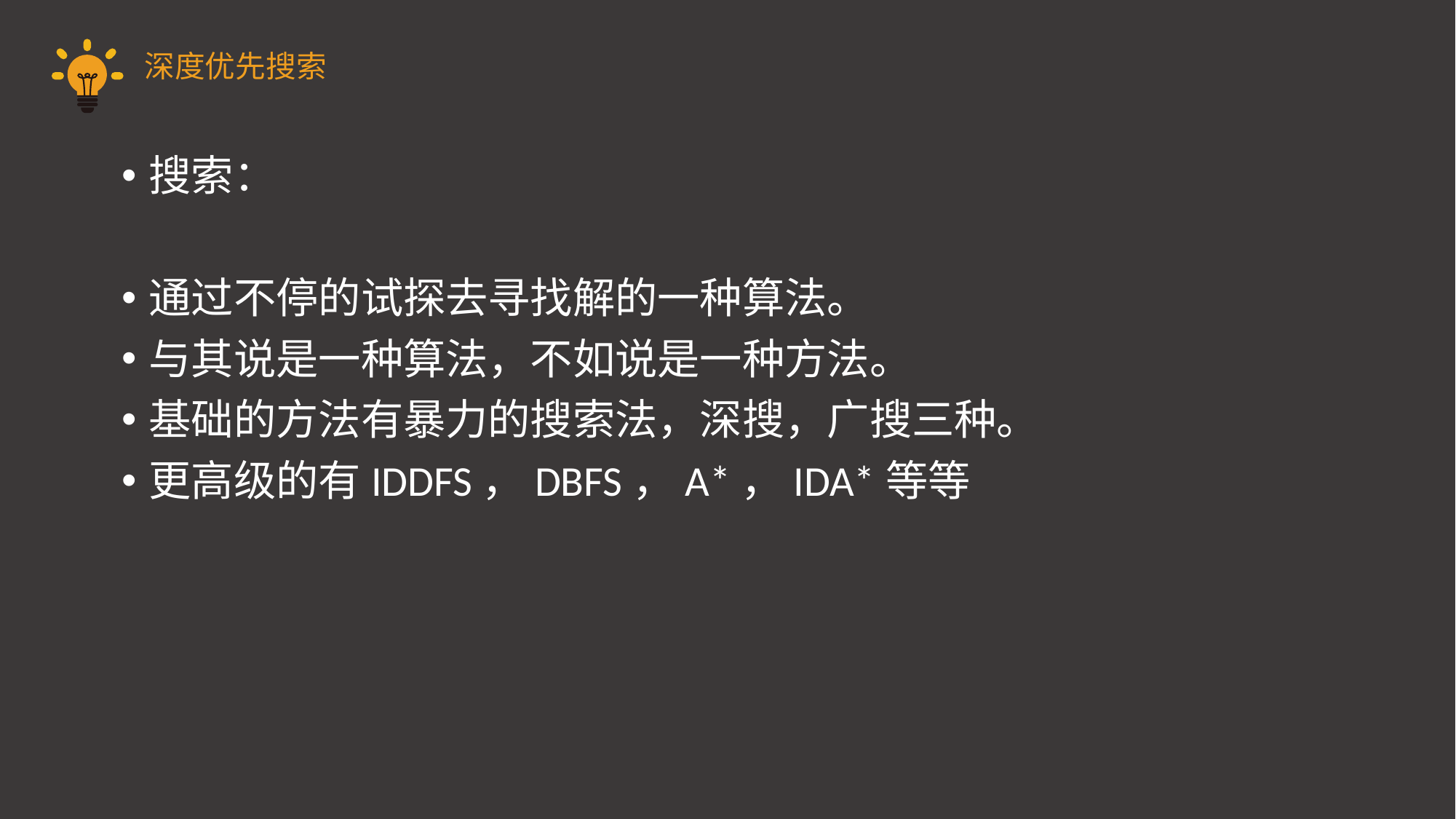

深度优先搜索
搜索：

通过不停的试探去寻找解的一种算法。
与其说是一种算法，不如说是一种方法。
基础的方法有暴力的搜索法，深搜，广搜三种。
更高级的有IDDFS，DBFS，A*，IDA*等等